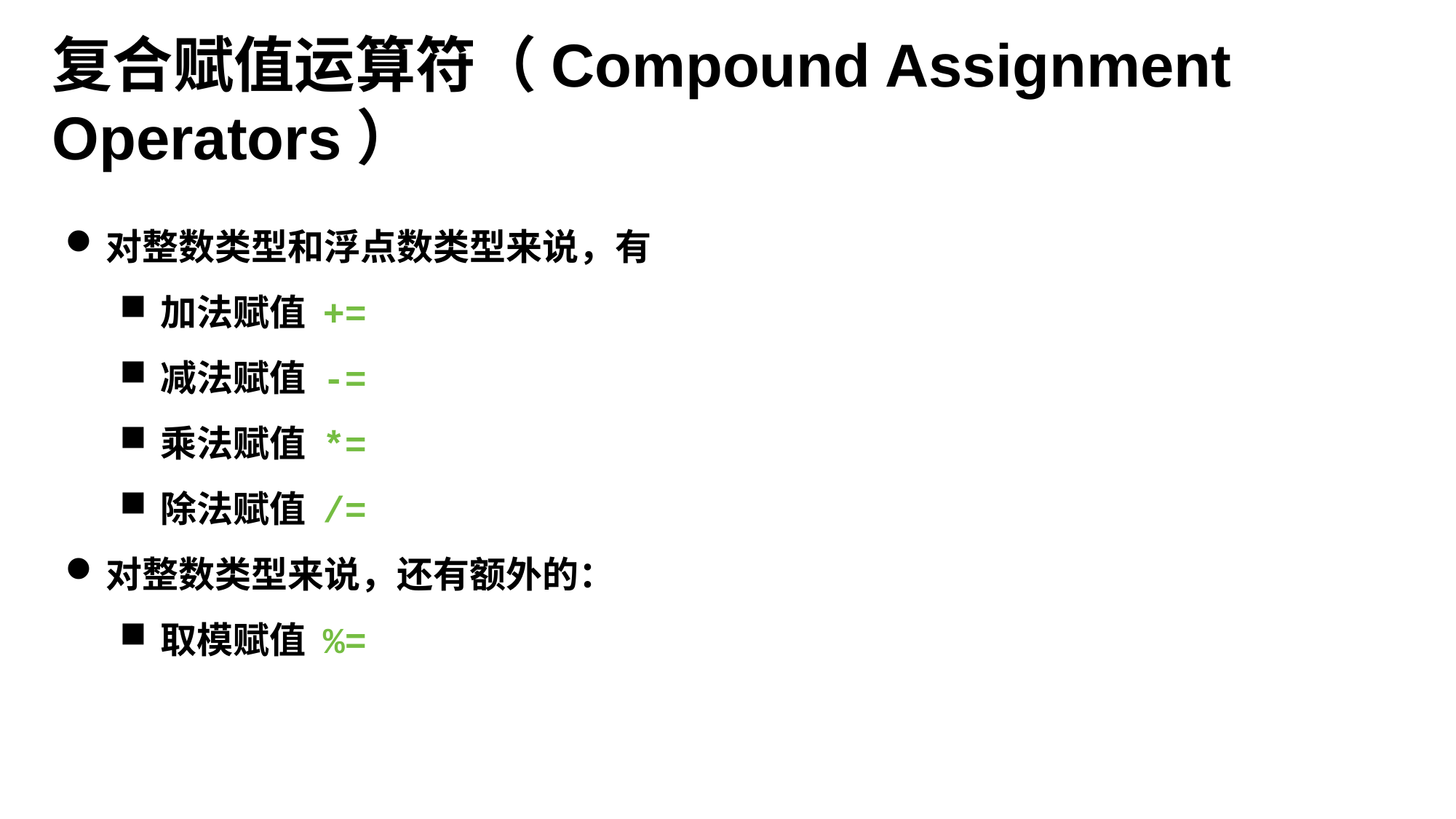

复合赋值运算符（Compound Assignment Operators）
对整数类型和浮点数类型来说，有
加法赋值 +=
减法赋值 -=
乘法赋值 *=
除法赋值 /=
对整数类型来说，还有额外的：
取模赋值 %=
2017